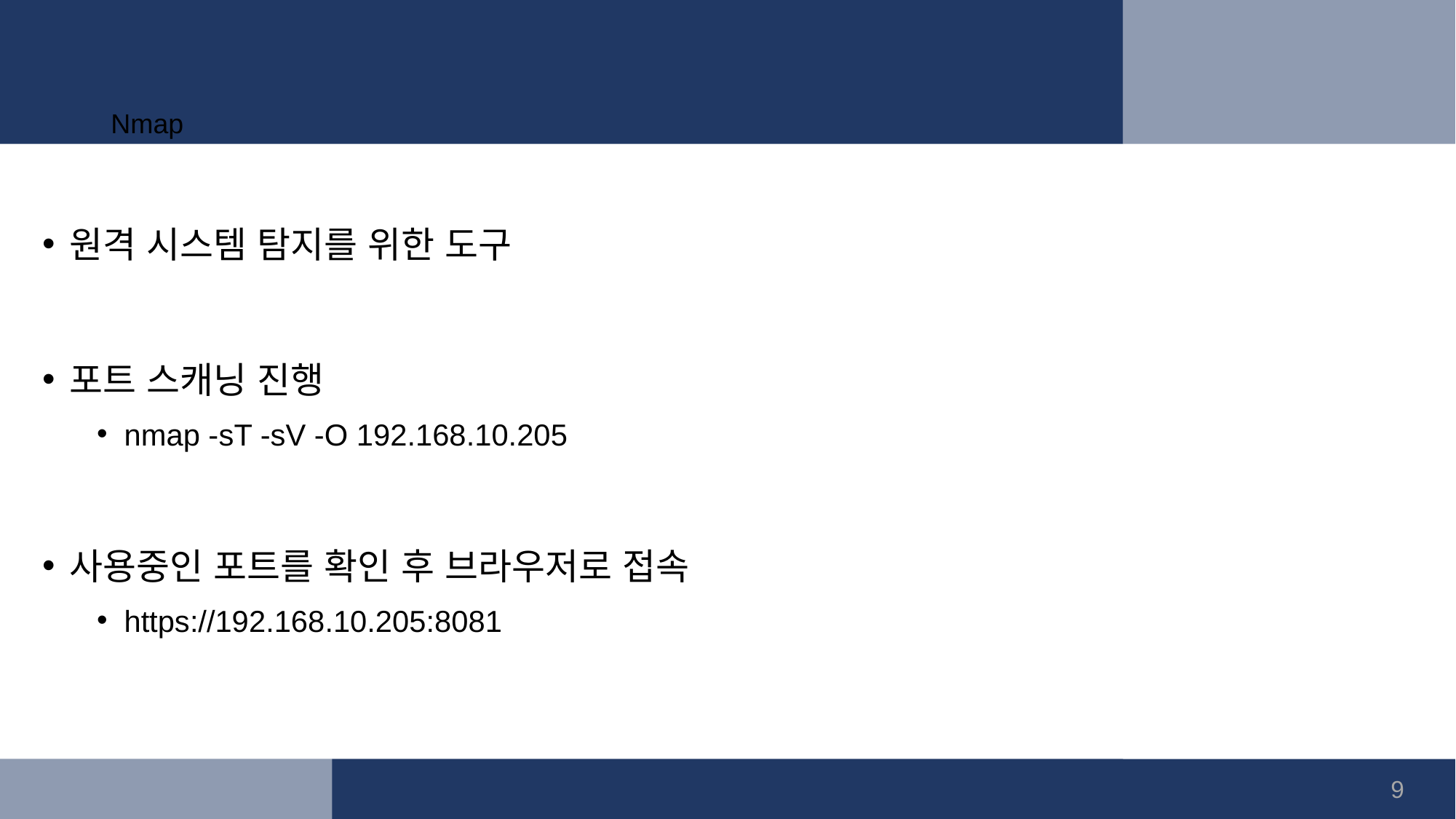

# Nmap
원격 시스템 탐지를 위한 도구

포트 스캐닝 진행
nmap -sT -sV -O 192.168.10.205

사용중인 포트를 확인 후 브라우저로 접속
https://192.168.10.205:8081
9